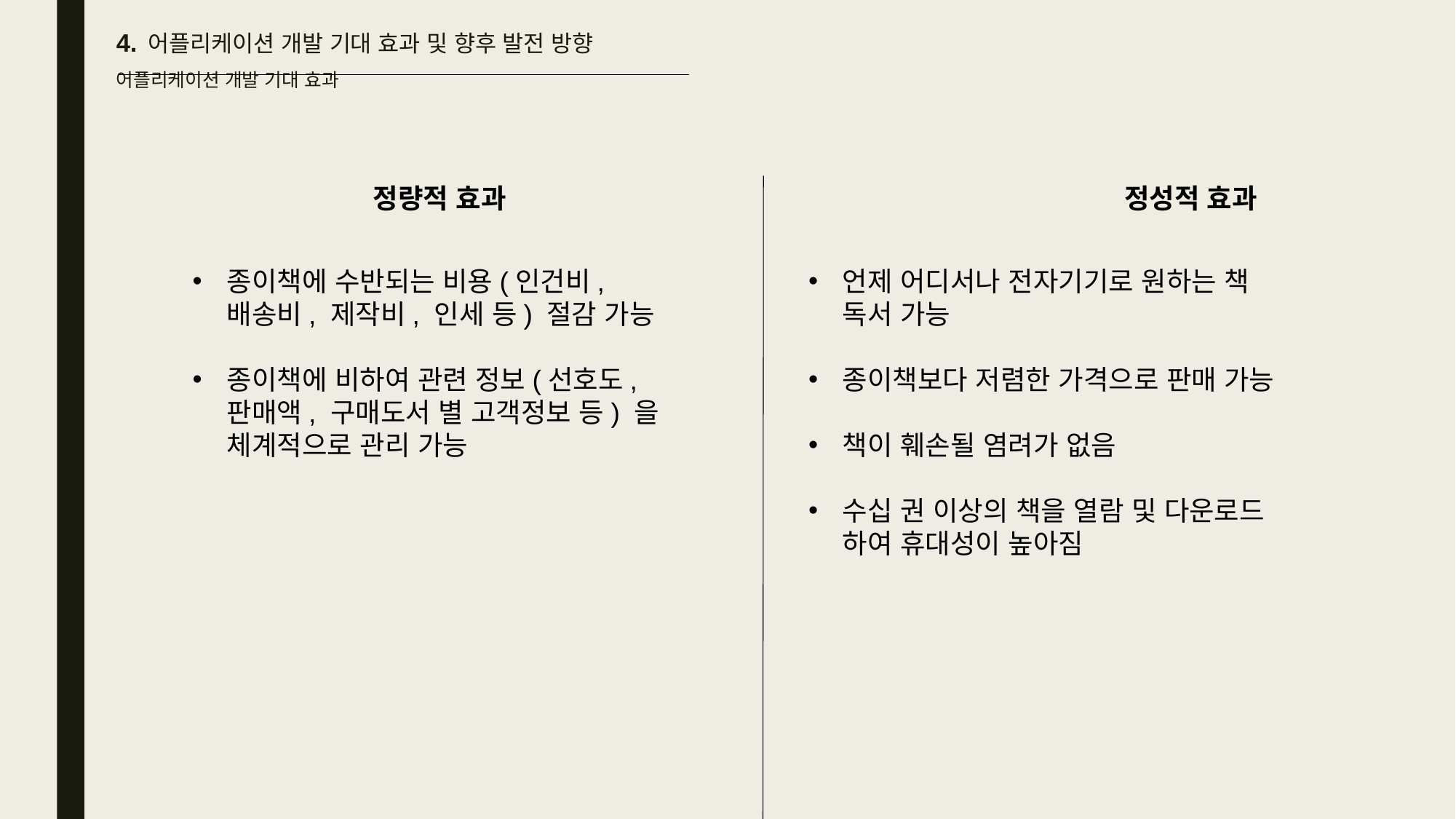

# 4. 어플리케이션 개발 기대 효과 및 향후 발전 방향 어플리케이션 개발 기대 효과
                              정량적 효과                                                                                 정성적 효과
종이책에 수반되는 비용(인건비, 배송비, 제작비, 인세 등) 절감 가능

종이책에 비하여 관련 정보(선호도, 판매액, 구매도서 별 고객정보 등) 을 체계적으로 관리 가능
언제 어디서나 전자기기로 원하는 책 독서 가능

종이책보다 저렴한 가격으로 판매 가능

책이 훼손될 염려가 없음

수십 권 이상의 책을 열람 및 다운로드 하여 휴대성이 높아짐